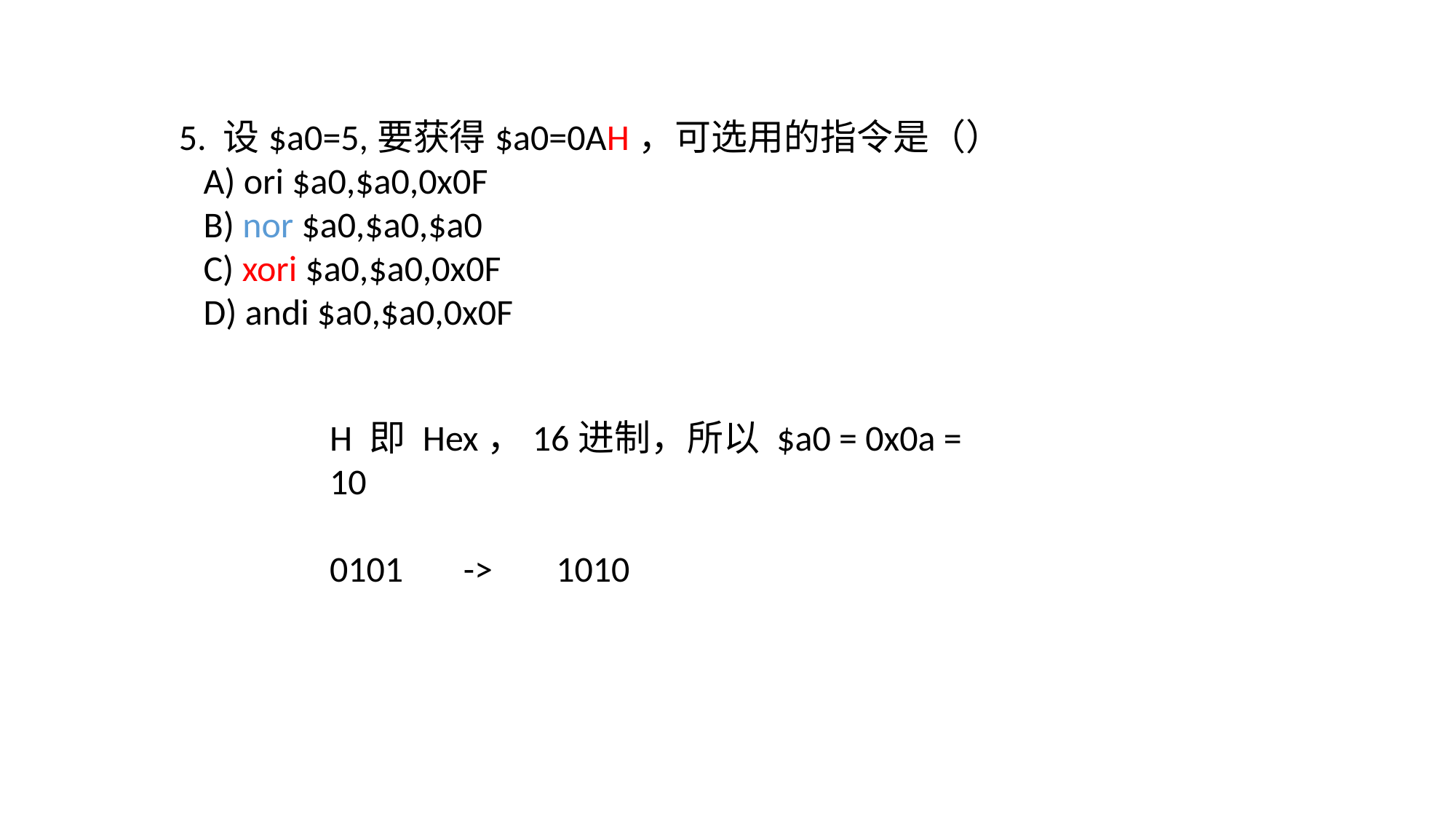

5. 设$a0=5,要获得$a0=0AH，可选用的指令是（）
   A) ori $a0,$a0,0x0F
   B) nor $a0,$a0,$a0
   C) xori $a0,$a0,0x0F
   D) andi $a0,$a0,0x0F

H 即 Hex，16进制，所以 $a0 = 0x0a = 10

0101	   ->	 1010